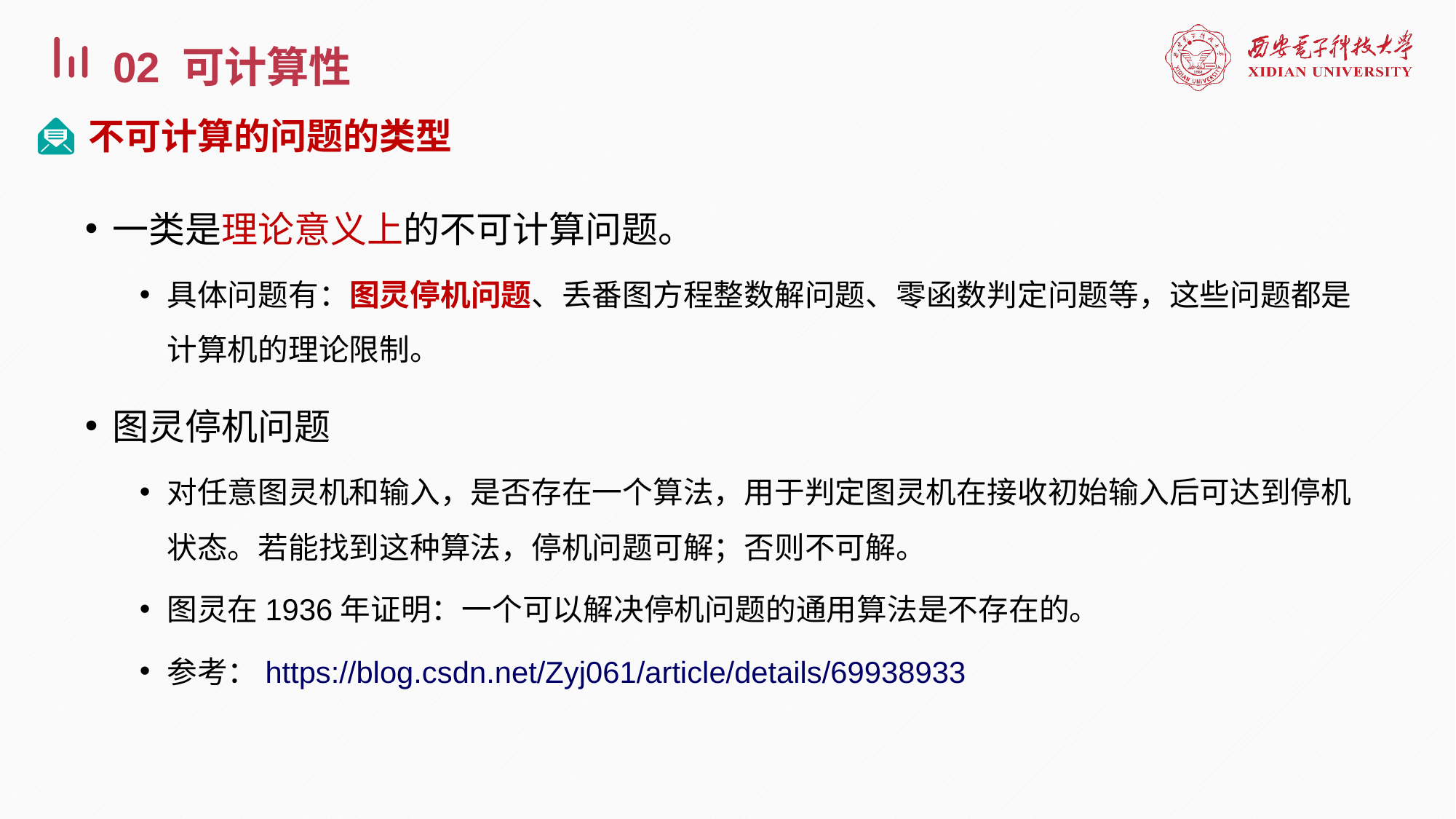

02 可计算性
不可计算的问题的类型

一类是理论意义上的不可计算问题。
具体问题有：图灵停机问题、丢番图方程整数解问题、零函数判定问题等，这些问题都是计算机的理论限制。
图灵停机问题
对任意图灵机和输入，是否存在一个算法，用于判定图灵机在接收初始输入后可达到停机状态。若能找到这种算法，停机问题可解；否则不可解。
图灵在1936年证明：一个可以解决停机问题的通用算法是不存在的。
参考：https://blog.csdn.net/Zyj061/article/details/69938933